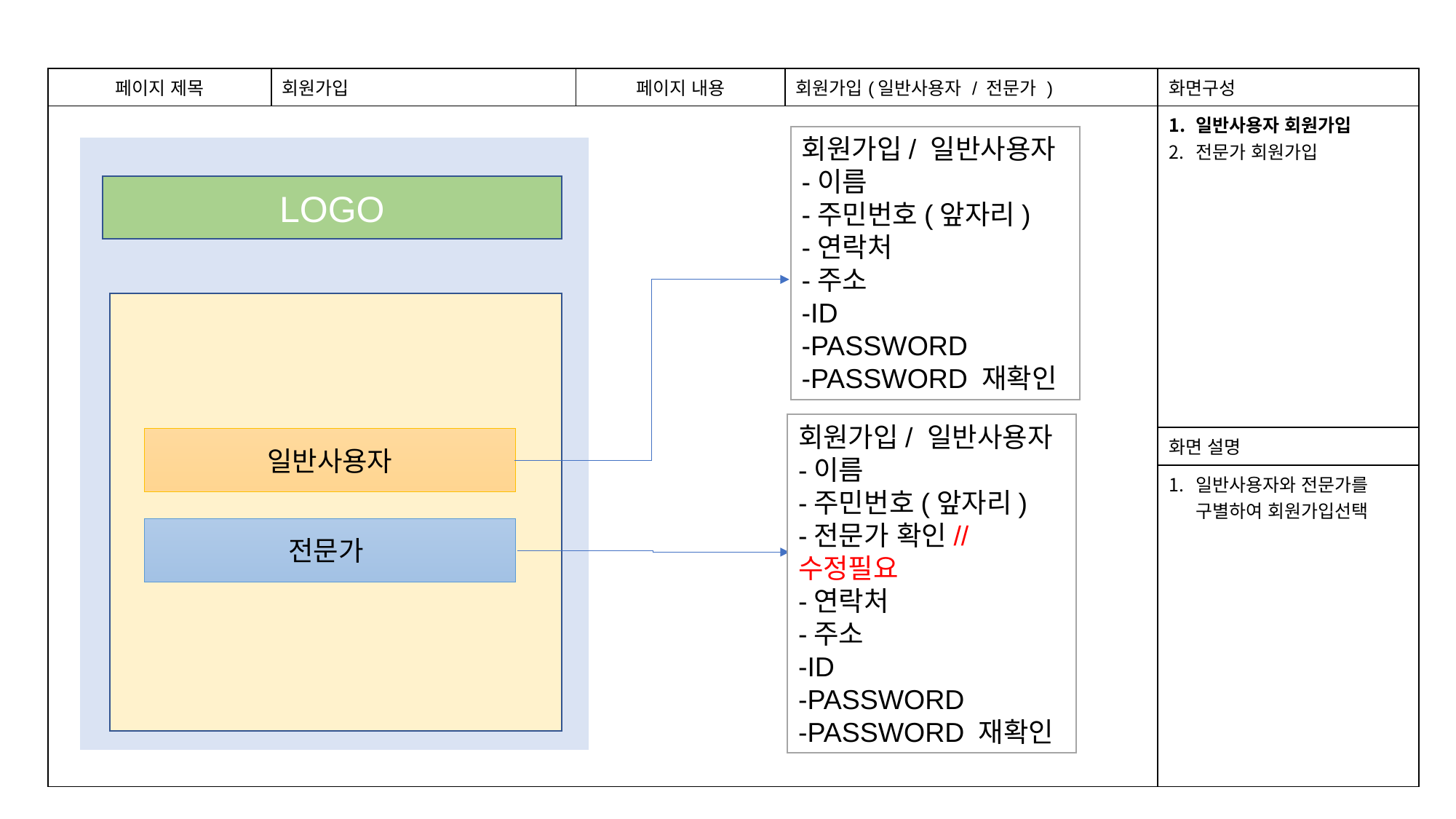

| 페이지 제목 | 회원가입 | 페이지 내용 | 회원가입(일반사용자 / 전문가 ) | 화면구성 |
| --- | --- | --- | --- | --- |
|  |  |  |  | 일반사용자 회원가입 전문가 회원가입 |
|  |  |  |  | 화면 설명 |
|  |  |  |  | 일반사용자와 전문가를 구별하여 회원가입선택 |
회원가입/ 일반사용자
-이름
-주민번호(앞자리)
-연락처
-주소
-ID
-PASSWORD
-PASSWORD 재확인

LOGO

일반사용자
전문가
회원가입/ 일반사용자
-이름
-주민번호(앞자리)
-전문가 확인//수정필요
-연락처
-주소
-ID
-PASSWORD
-PASSWORD 재확인